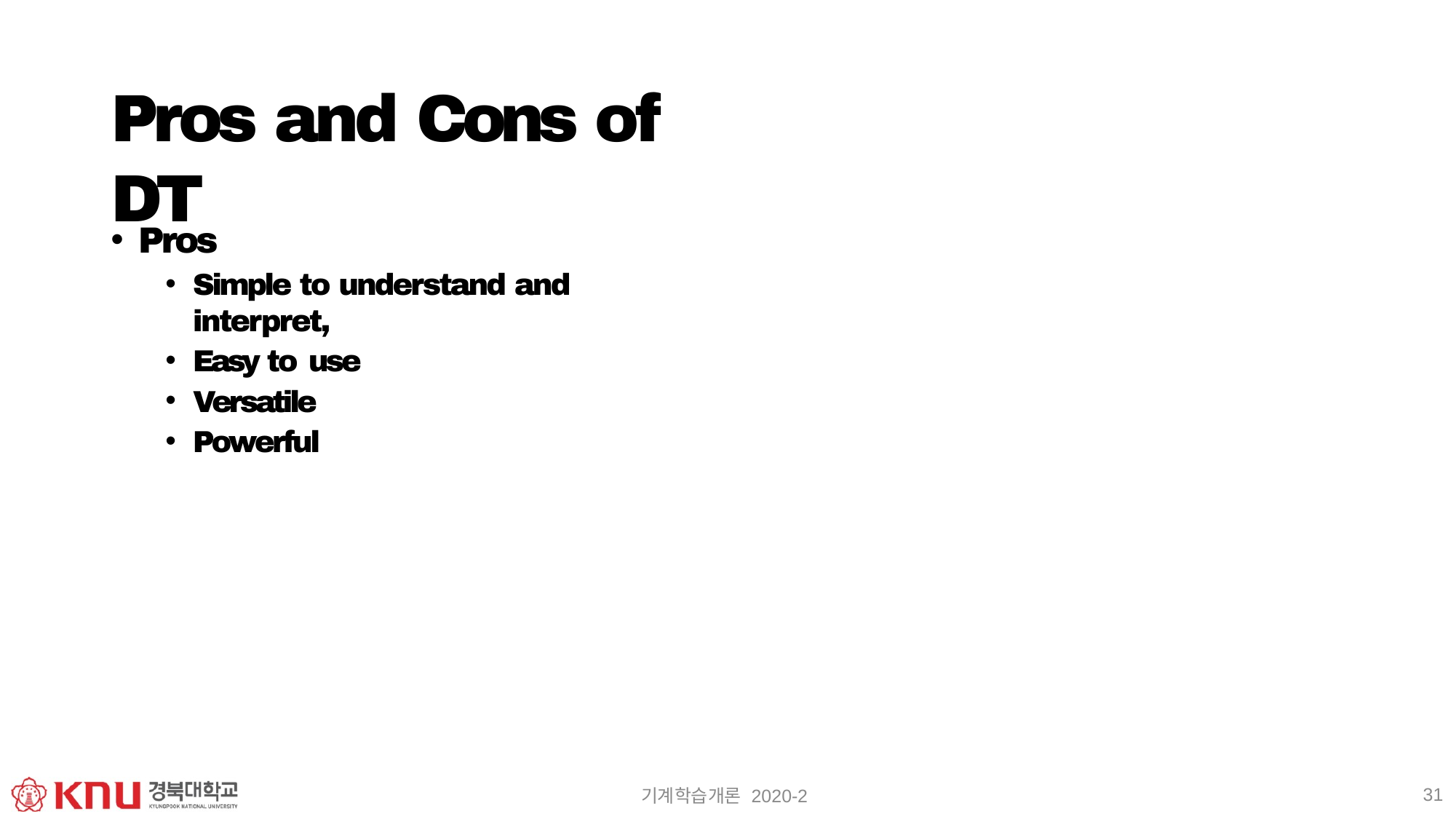

# Pros and Cons of DT
Pros
Simple to understand and interpret,
Easy to use
Versatile
Powerful
31
기계학습개론 2020-2